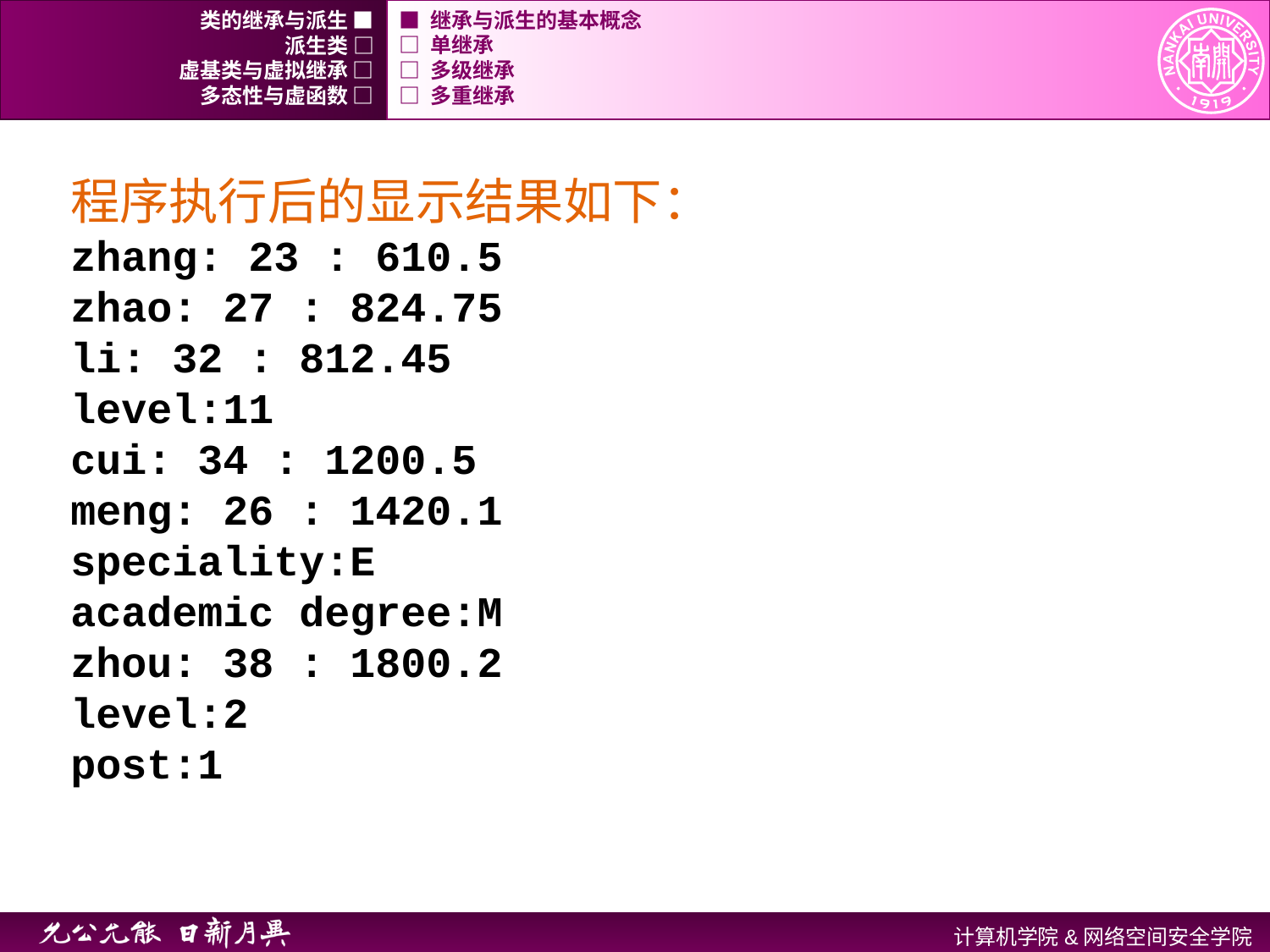

类的继承与派生 ■
■ 继承与派生的基本概念
派生类 □
□ 单继承
虚基类与虚拟继承 □
□ 多级继承
多态性与虚函数 □
□ 多重继承
程序执行后的显示结果如下：
zhang: 23 : 610.5
zhao: 27 : 824.75
li: 32 : 812.45
level:11
cui: 34 : 1200.5
meng: 26 : 1420.1
speciality:E
academic degree:M
zhou: 38 : 1800.2
level:2
post:1